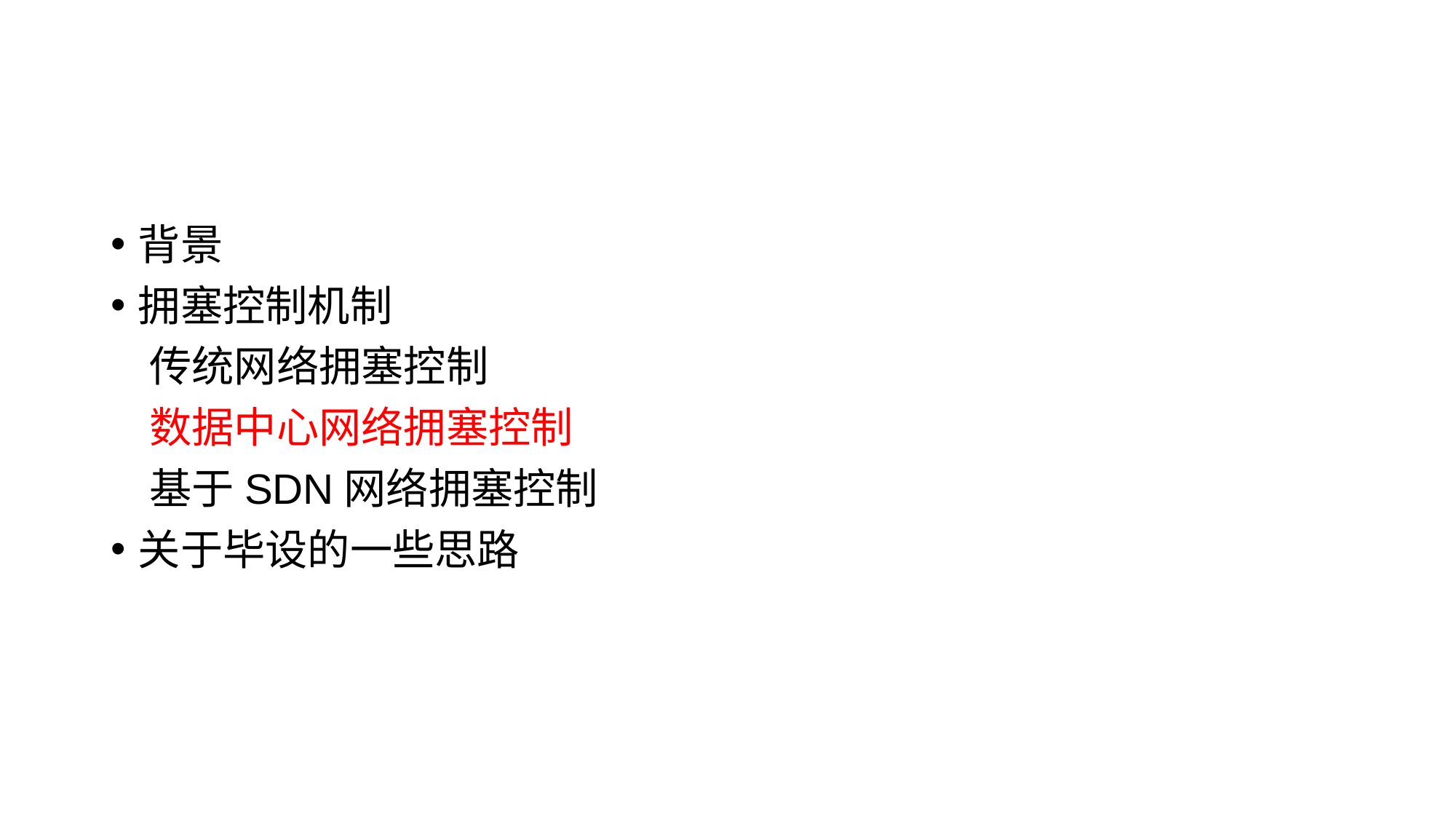

#
背景
拥塞控制机制
   传统网络拥塞控制
   数据中心网络拥塞控制
   基于SDN网络拥塞控制
关于毕设的一些思路